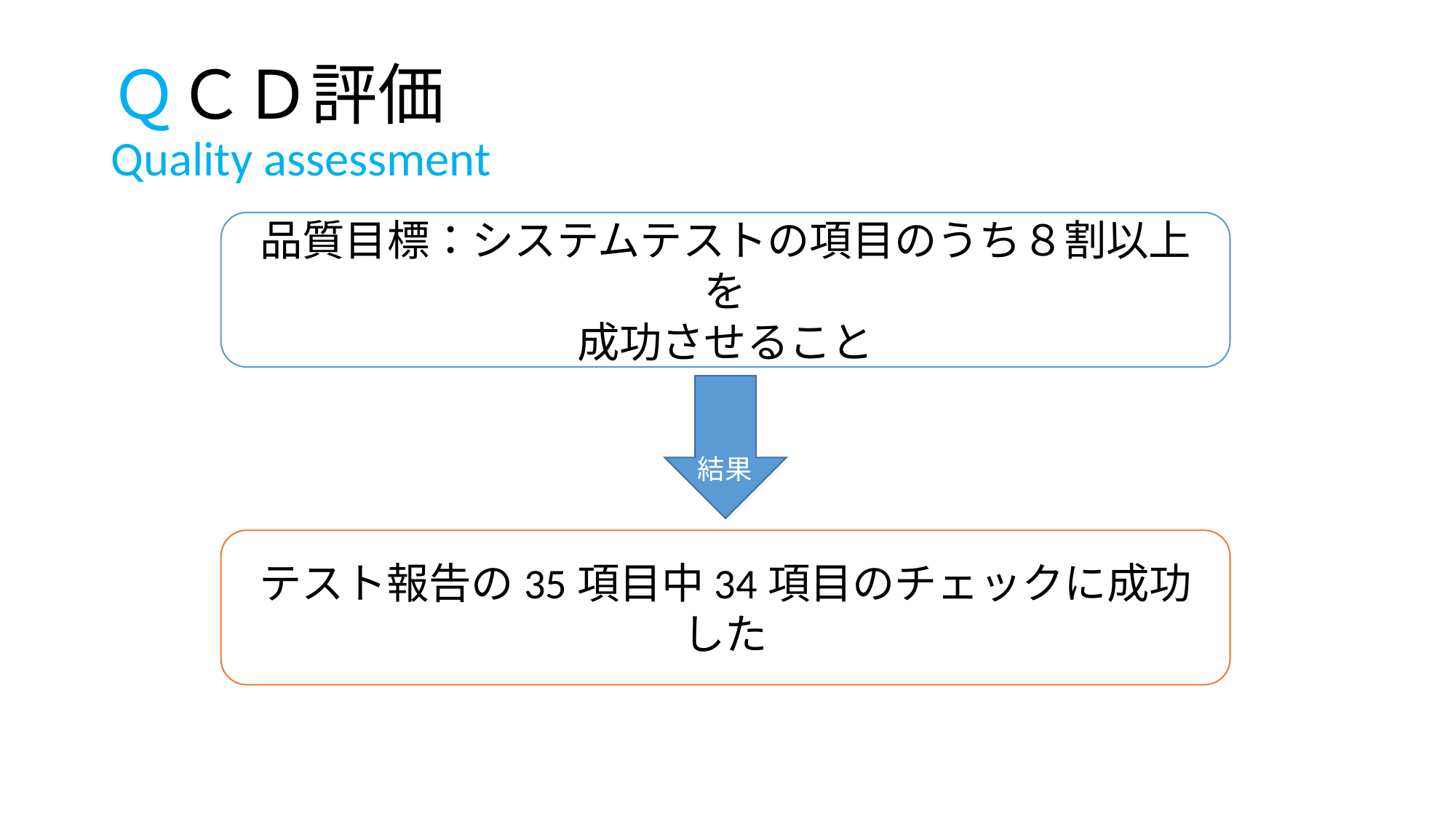

# ＱＣＤ評価 Quality assessment
品質目標：システムテストの項目のうち８割以上を
成功させること

結果
テスト報告の35項目中34項目のチェックに成功した